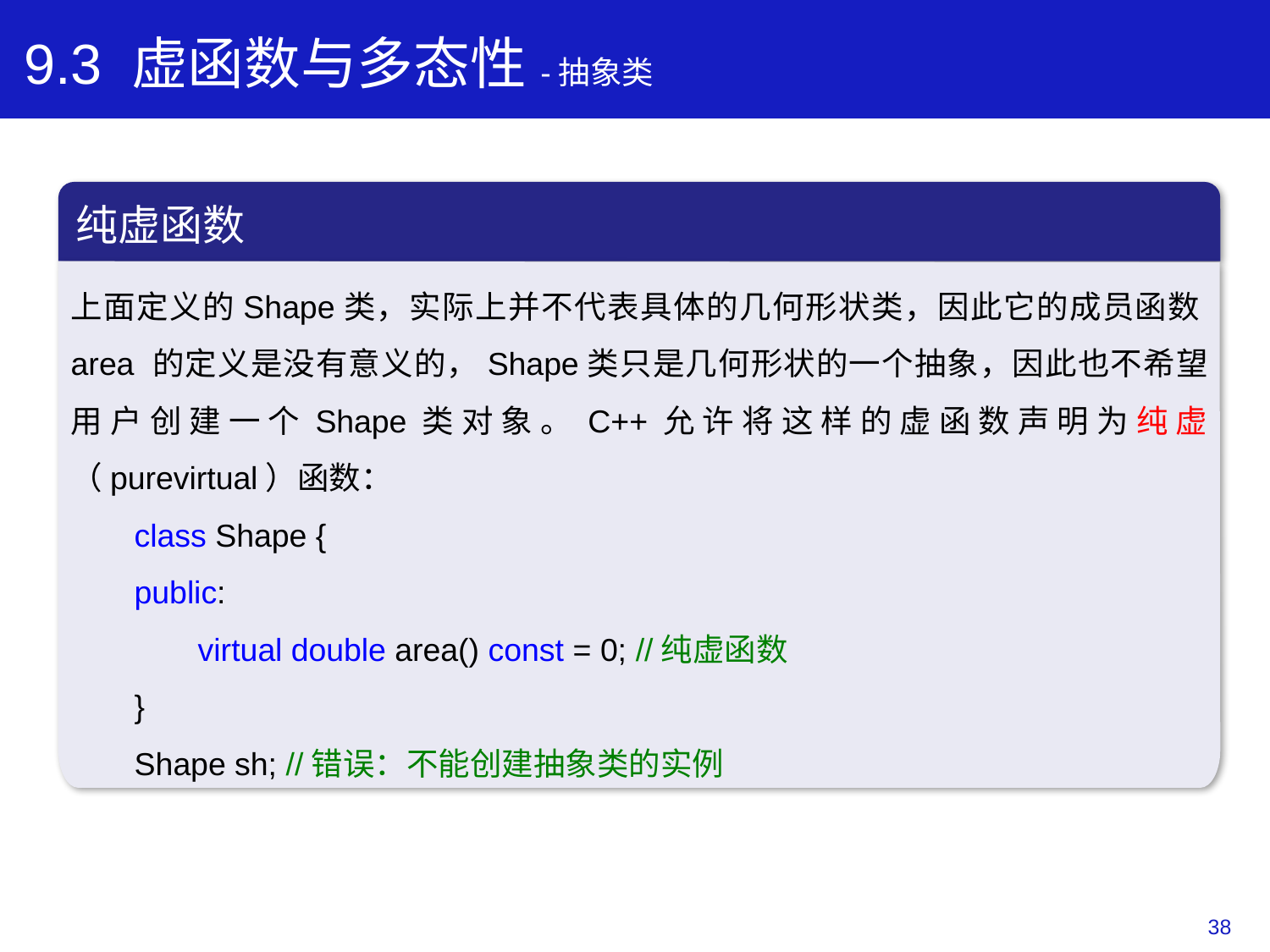

9.3 虚函数与多态性-抽象类
纯虚函数
上面定义的Shape类，实际上并不代表具体的几何形状类，因此它的成员函数area 的定义是没有意义的，Shape类只是几何形状的一个抽象，因此也不希望用户创建一个Shape类对象。C++允许将这样的虚函数声明为纯虚（purevirtual）函数：
class Shape {
public:
virtual double area() const = 0; //纯虚函数
}
Shape sh; //错误：不能创建抽象类的实例
38